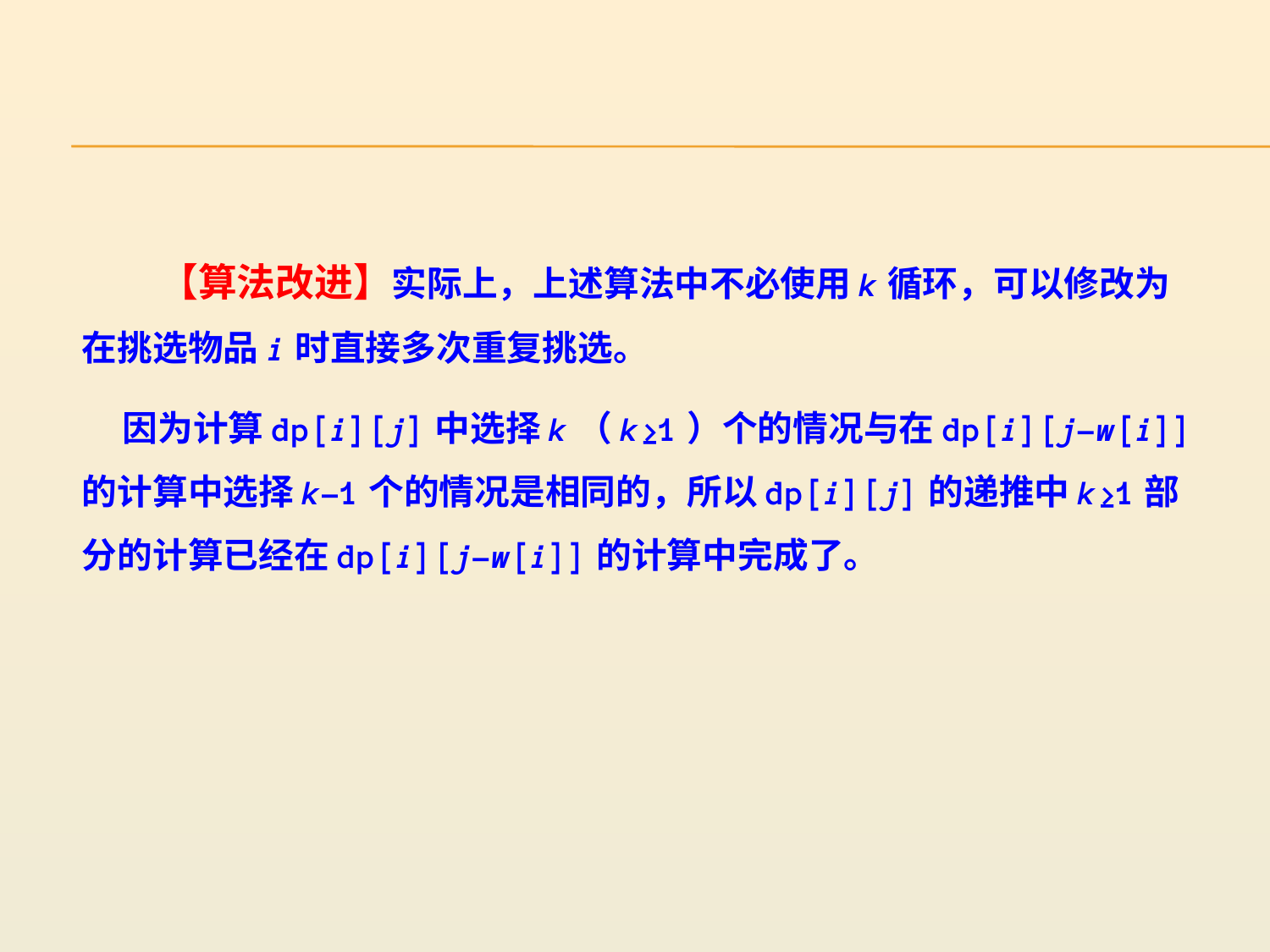

【算法改进】实际上，上述算法中不必使用k循环，可以修改为在挑选物品i时直接多次重复挑选。
    因为计算dp[i][j]中选择k（k≥1）个的情况与在dp[i][j-w[i]]的计算中选择k-1个的情况是相同的，所以dp[i][j]的递推中k≥1部分的计算已经在dp[i][j-w[i]]的计算中完成了。